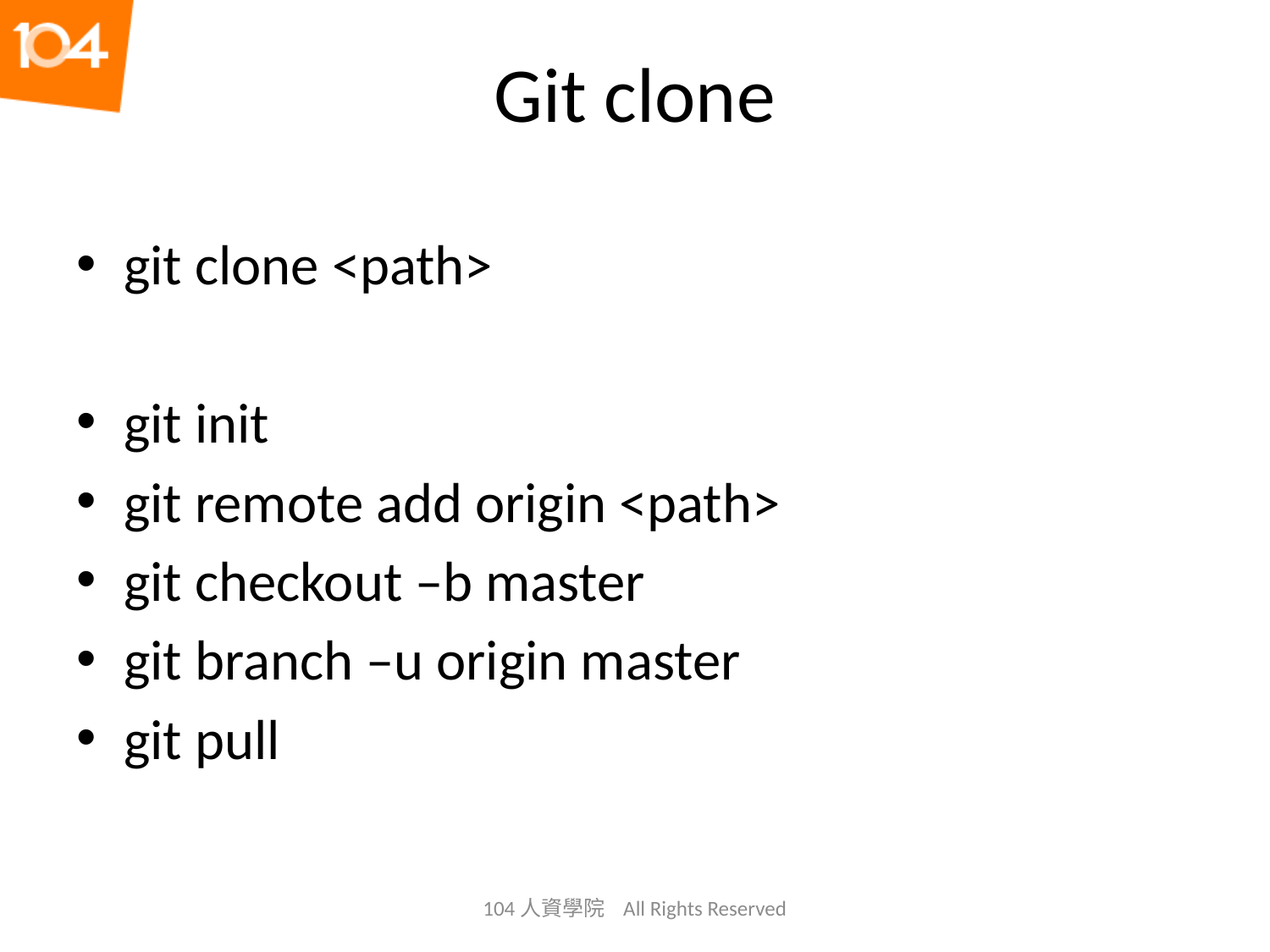

# Git clone
git clone <path>

git init
git remote add origin <path>
git checkout –b master
git branch –u origin master
git pull
104人資學院  All Rights Reserved